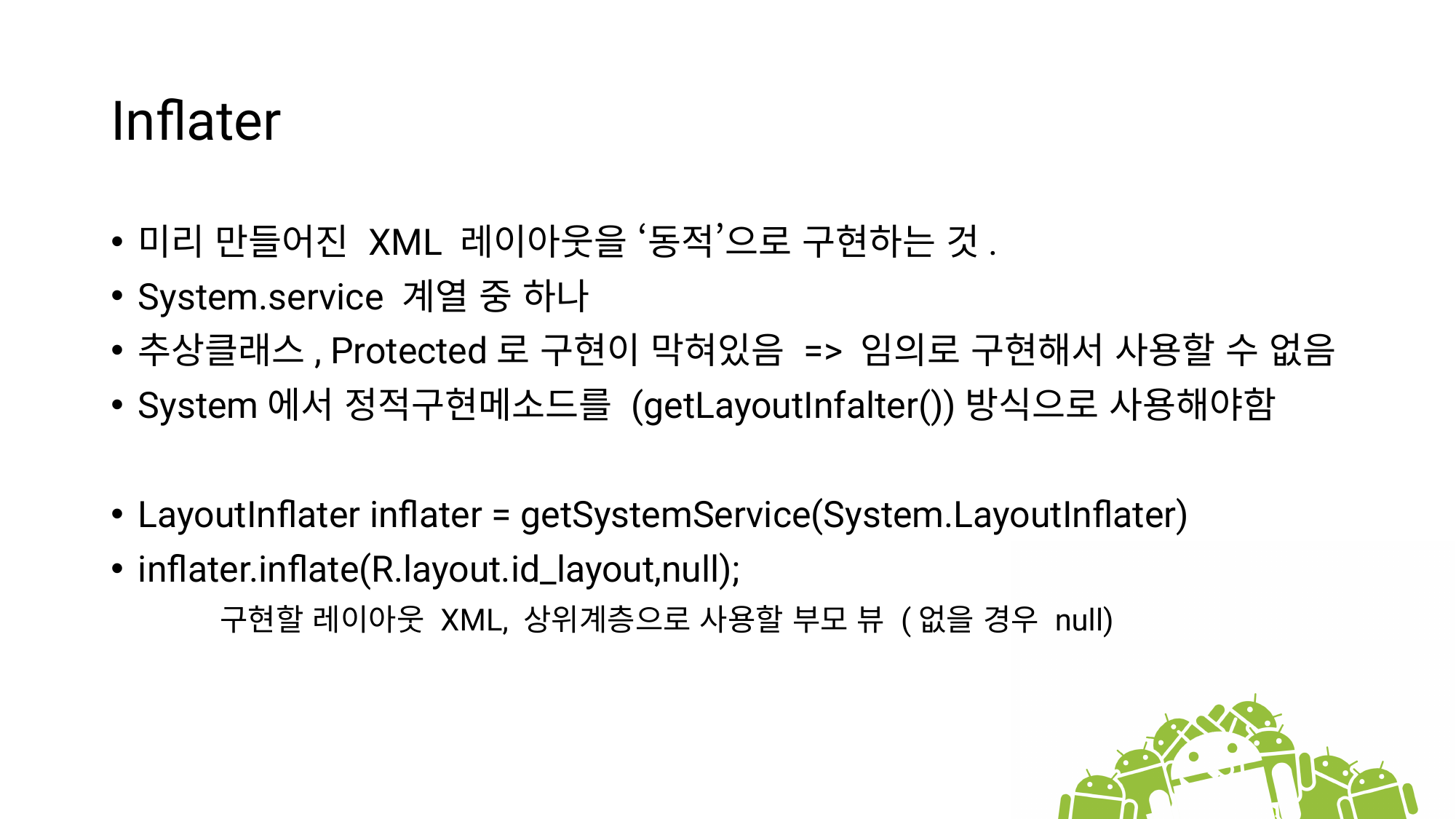

# Inflater
미리 만들어진 XML 레이아웃을 ‘동적’으로 구현하는 것.
System.service 계열 중 하나
추상클래스, Protected로 구현이 막혀있음 => 임의로 구현해서 사용할 수 없음
System에서 정적구현메소드를 (getLayoutInfalter())방식으로 사용해야함

LayoutInflater inflater = getSystemService(System.LayoutInflater)
inflater.inflate(R.layout.id_layout,null);
	구현할 레이아웃 XML, 상위계층으로 사용할 부모 뷰 (없을 경우 null)